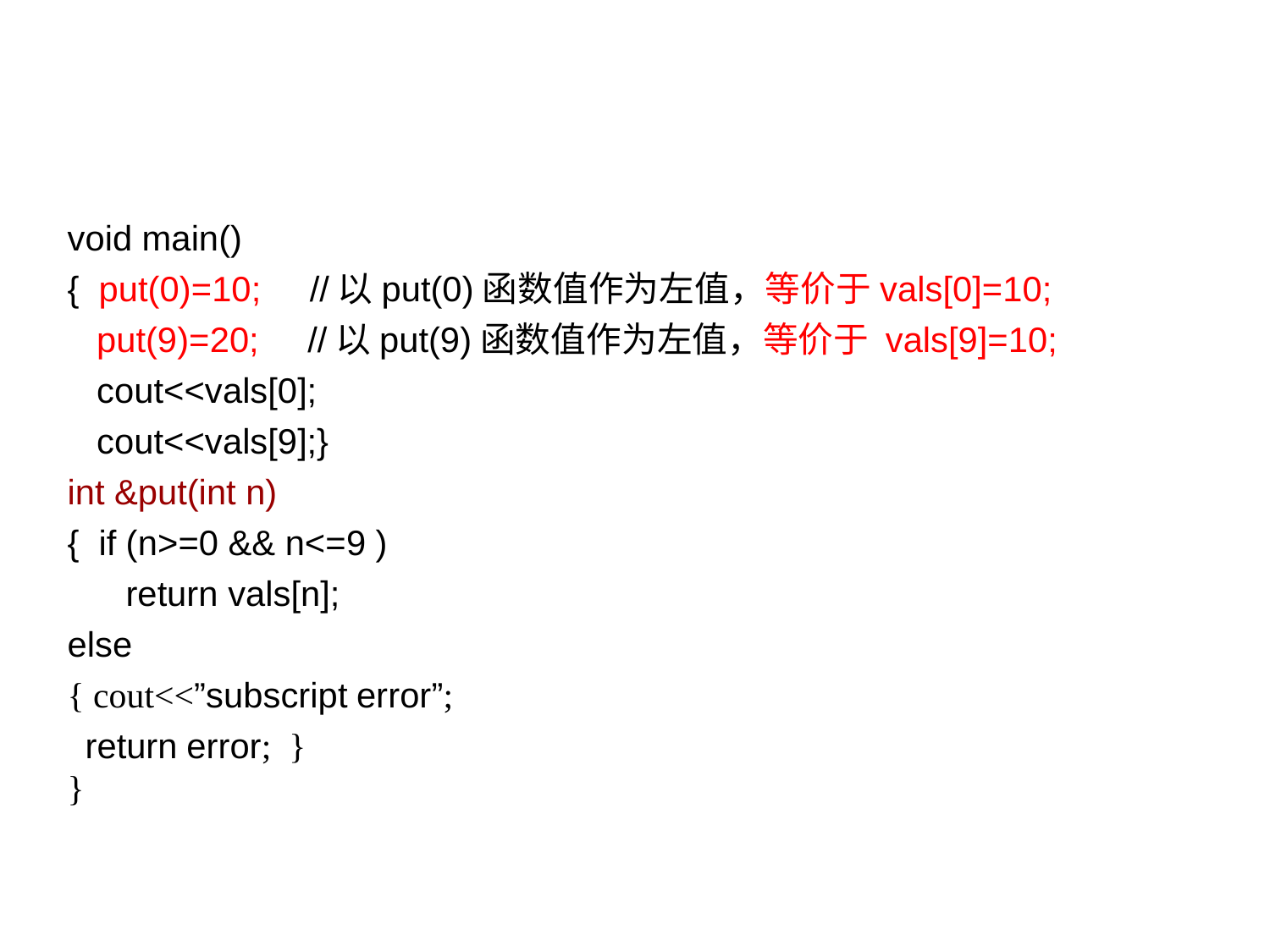

void main()
{  put(0)=10;     //以put(0)函数值作为左值，等价于vals[0]=10;
   put(9)=20;     //以put(9)函数值作为左值，等价于 vals[9]=10;
   cout<<vals[0];
   cout<<vals[9];}
int &put(int n)
{  if (n>=0 && n<=9 )
      return vals[n];
else
{ cout<<”subscript error”;
  return error;  }
}